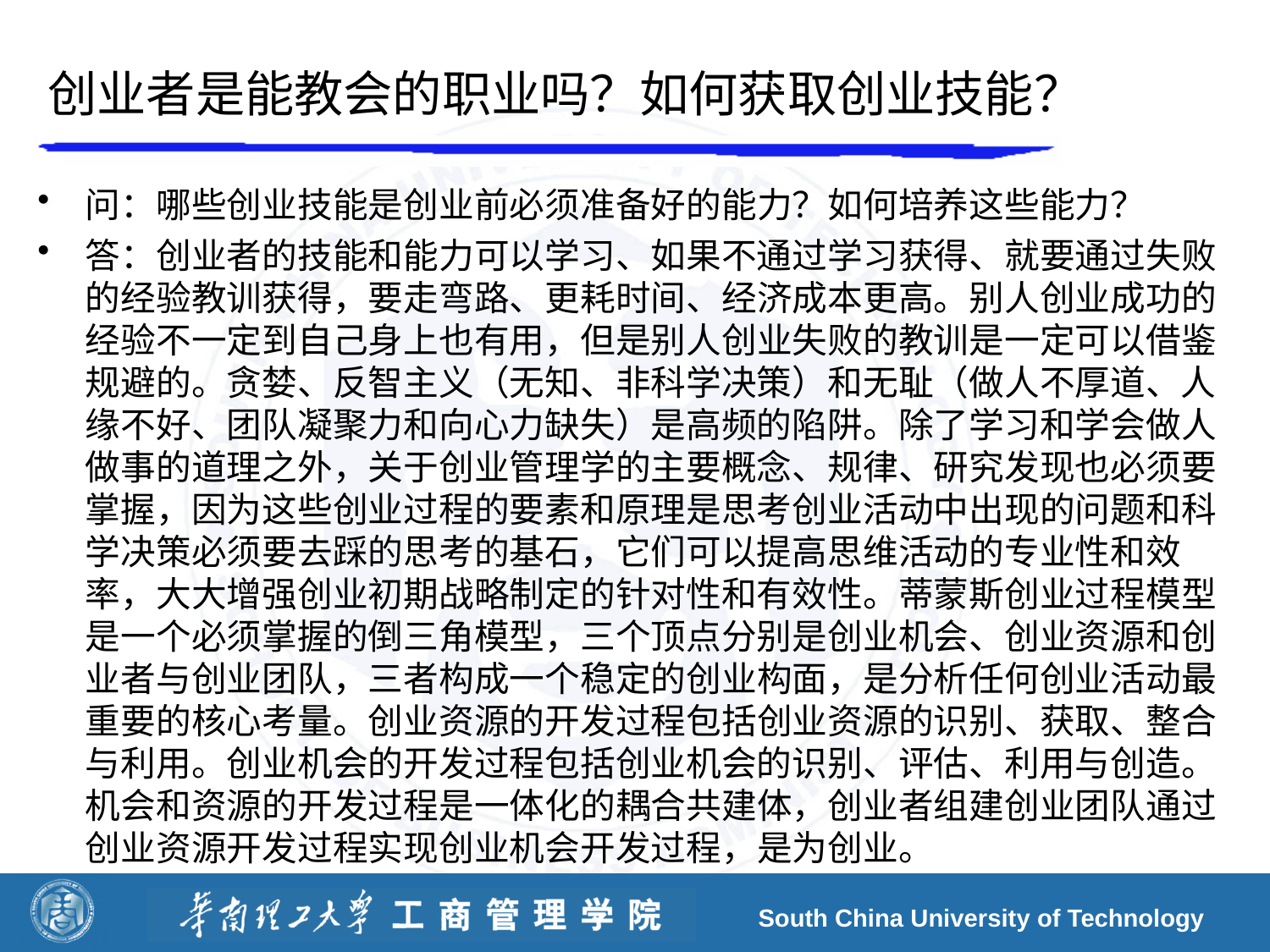

# 创业者是能教会的职业吗？如何获取创业技能？
问：哪些创业技能是创业前必须准备好的能力？如何培养这些能力？
答：创业者的技能和能力可以学习、如果不通过学习获得、就要通过失败的经验教训获得，要走弯路、更耗时间、经济成本更高。别人创业成功的经验不一定到自己身上也有用，但是别人创业失败的教训是一定可以借鉴规避的。贪婪、反智主义（无知、非科学决策）和无耻（做人不厚道、人缘不好、团队凝聚力和向心力缺失）是高频的陷阱。除了学习和学会做人做事的道理之外，关于创业管理学的主要概念、规律、研究发现也必须要掌握，因为这些创业过程的要素和原理是思考创业活动中出现的问题和科学决策必须要去踩的思考的基石，它们可以提高思维活动的专业性和效率，大大增强创业初期战略制定的针对性和有效性。蒂蒙斯创业过程模型是一个必须掌握的倒三角模型，三个顶点分别是创业机会、创业资源和创业者与创业团队，三者构成一个稳定的创业构面，是分析任何创业活动最重要的核心考量。创业资源的开发过程包括创业资源的识别、获取、整合与利用。创业机会的开发过程包括创业机会的识别、评估、利用与创造。机会和资源的开发过程是一体化的耦合共建体，创业者组建创业团队通过创业资源开发过程实现创业机会开发过程，是为创业。
South China University of Technology